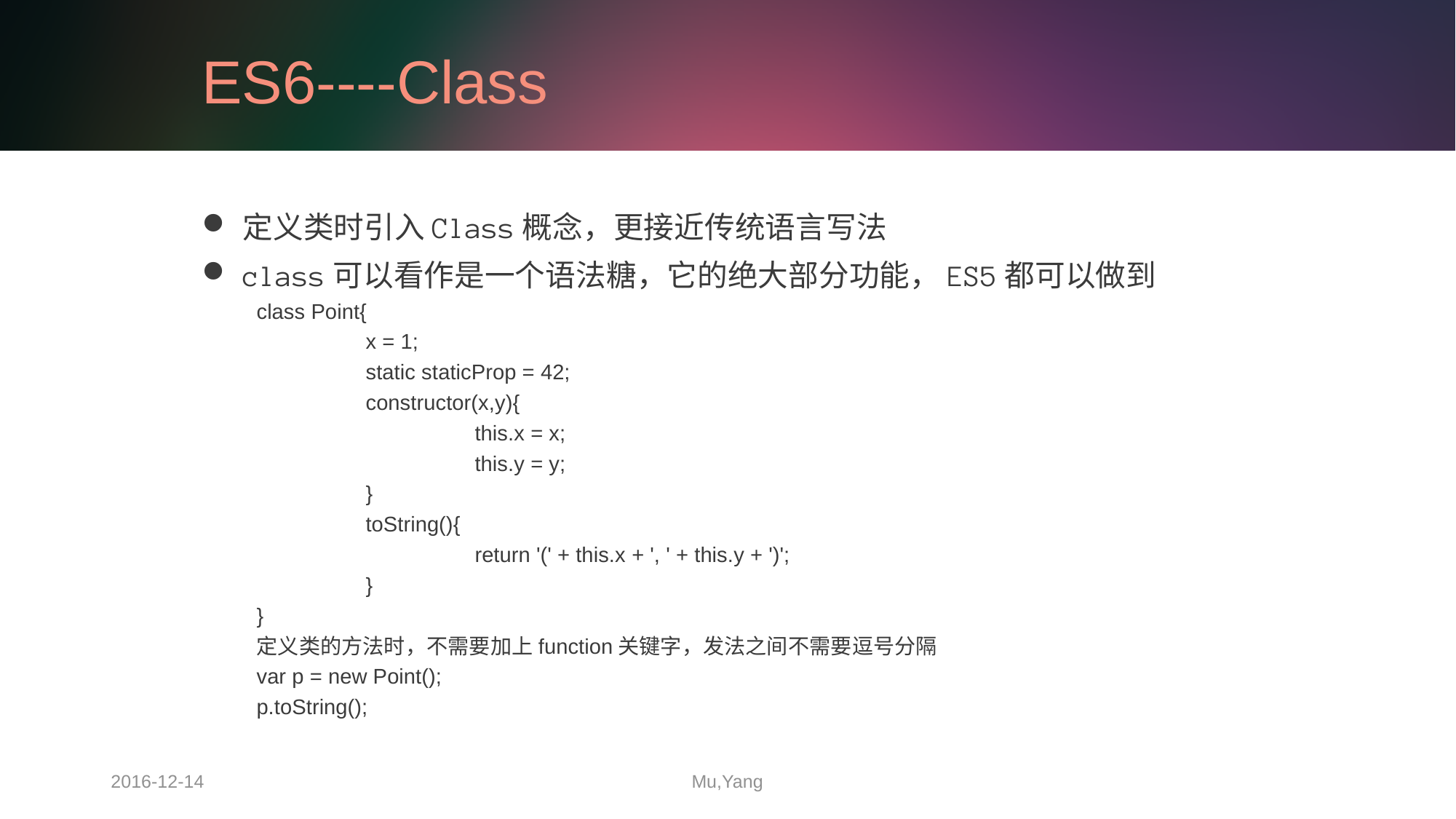

# ES6----Class
定义类时引入Class概念，更接近传统语言写法
class可以看作是一个语法糖，它的绝大部分功能，ES5都可以做到
class Point{
	x = 1;
	static staticProp = 42;
	constructor(x,y){
		this.x = x;
		this.y = y;
	}
	toString(){
		return '(' + this.x + ', ' + this.y + ')';
	}
}
定义类的方法时，不需要加上function关键字，发法之间不需要逗号分隔
var p = new Point();
p.toString();
2016-12-14
Mu,Yang
132